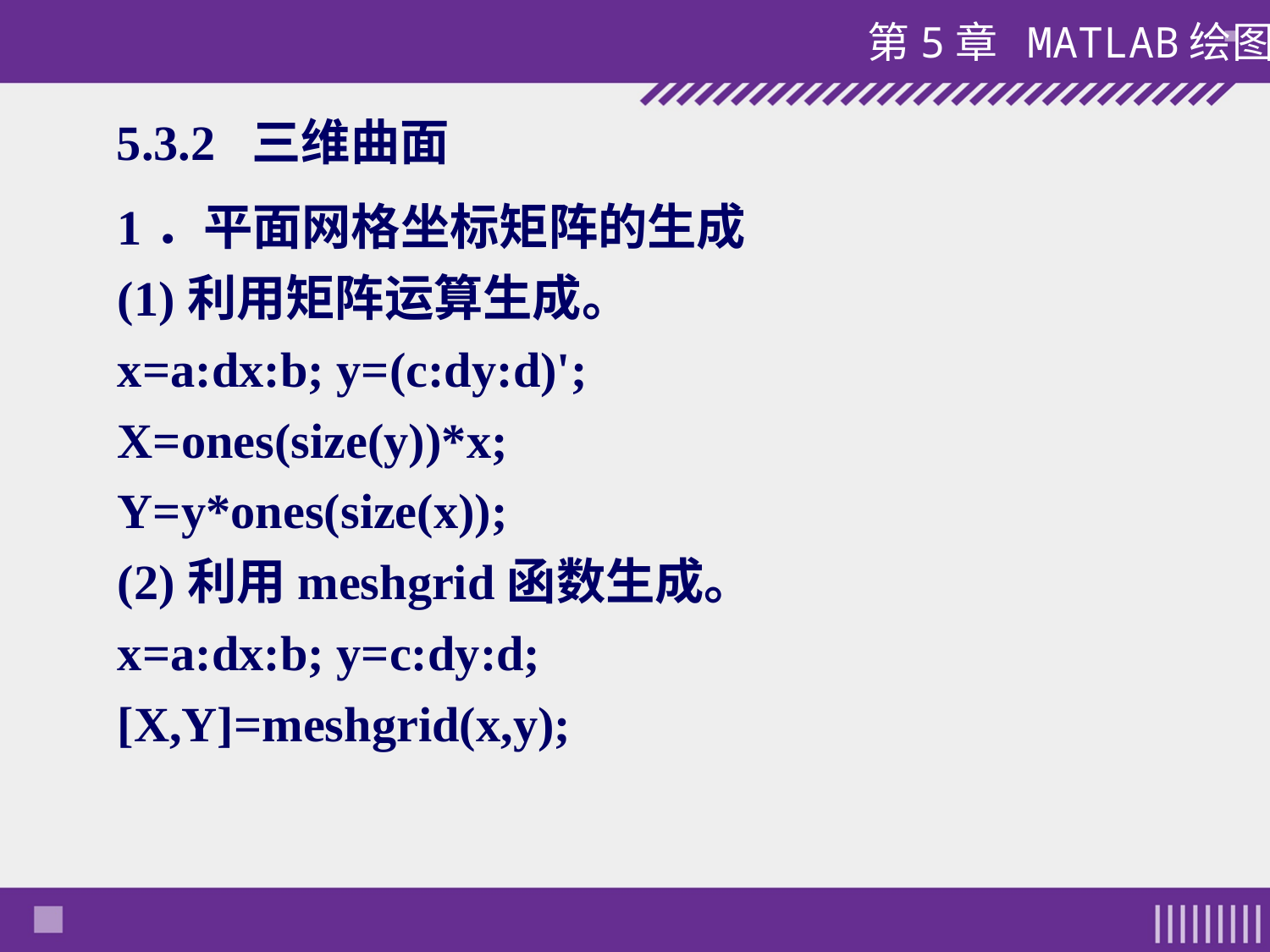

# 5.3.2  三维曲面
1．平面网格坐标矩阵的生成
(1)利用矩阵运算生成。
x=a:dx:b; y=(c:dy:d)';
X=ones(size(y))*x;
Y=y*ones(size(x));
(2)利用meshgrid函数生成。
x=a:dx:b; y=c:dy:d;
[X,Y]=meshgrid(x,y);